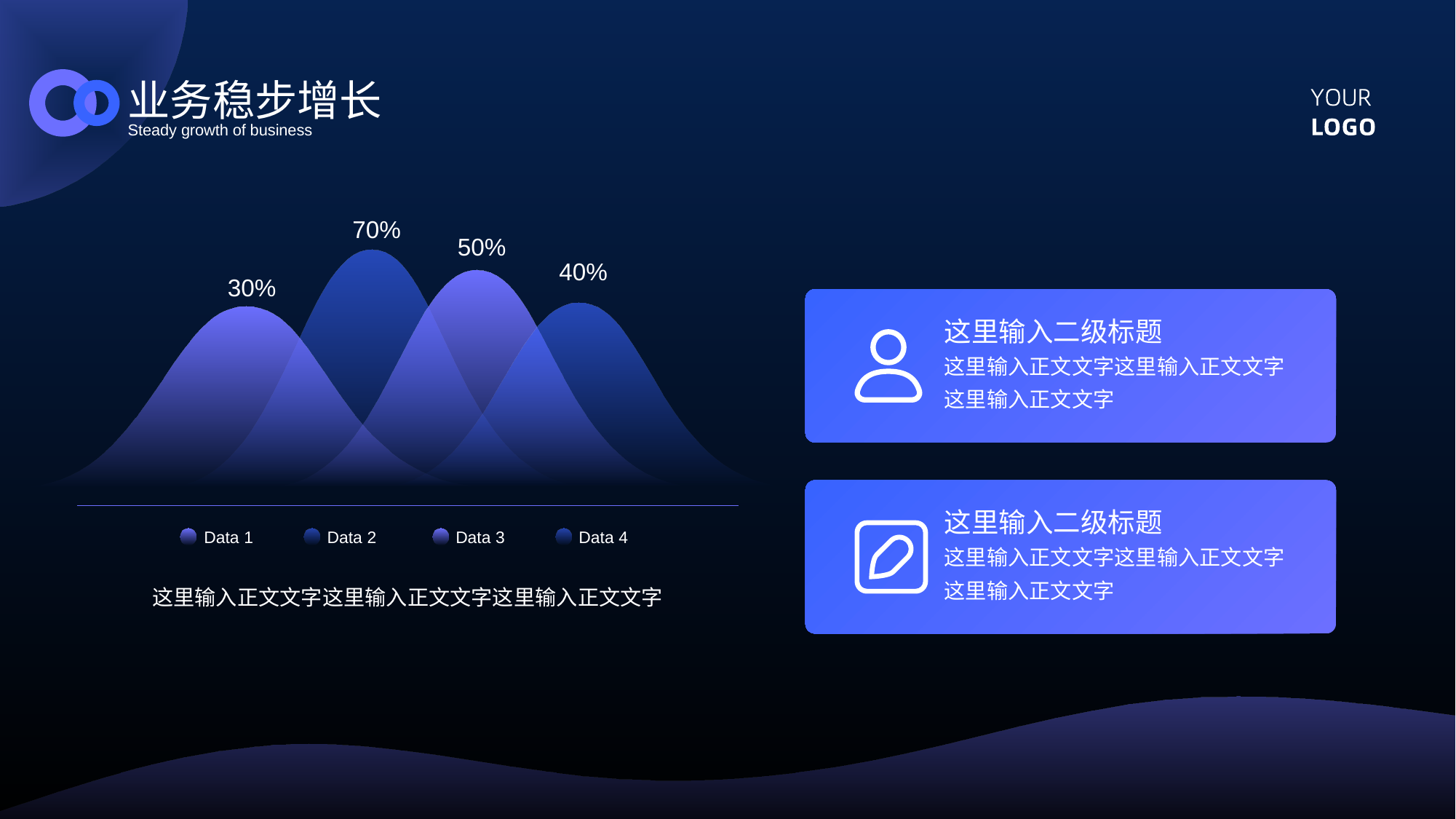

业务稳步增长

Steady growth of business
70%
50%

40%
30%

这里输入二级标题

这里输入正文文字这里输入正文文字这里输入正文文字

这里输入二级标题

Data 1
Data 2
Data 3
Data 4

这里输入正文文字这里输入正文文字这里输入正文文字
这里输入正文文字这里输入正文文字这里输入正文文字